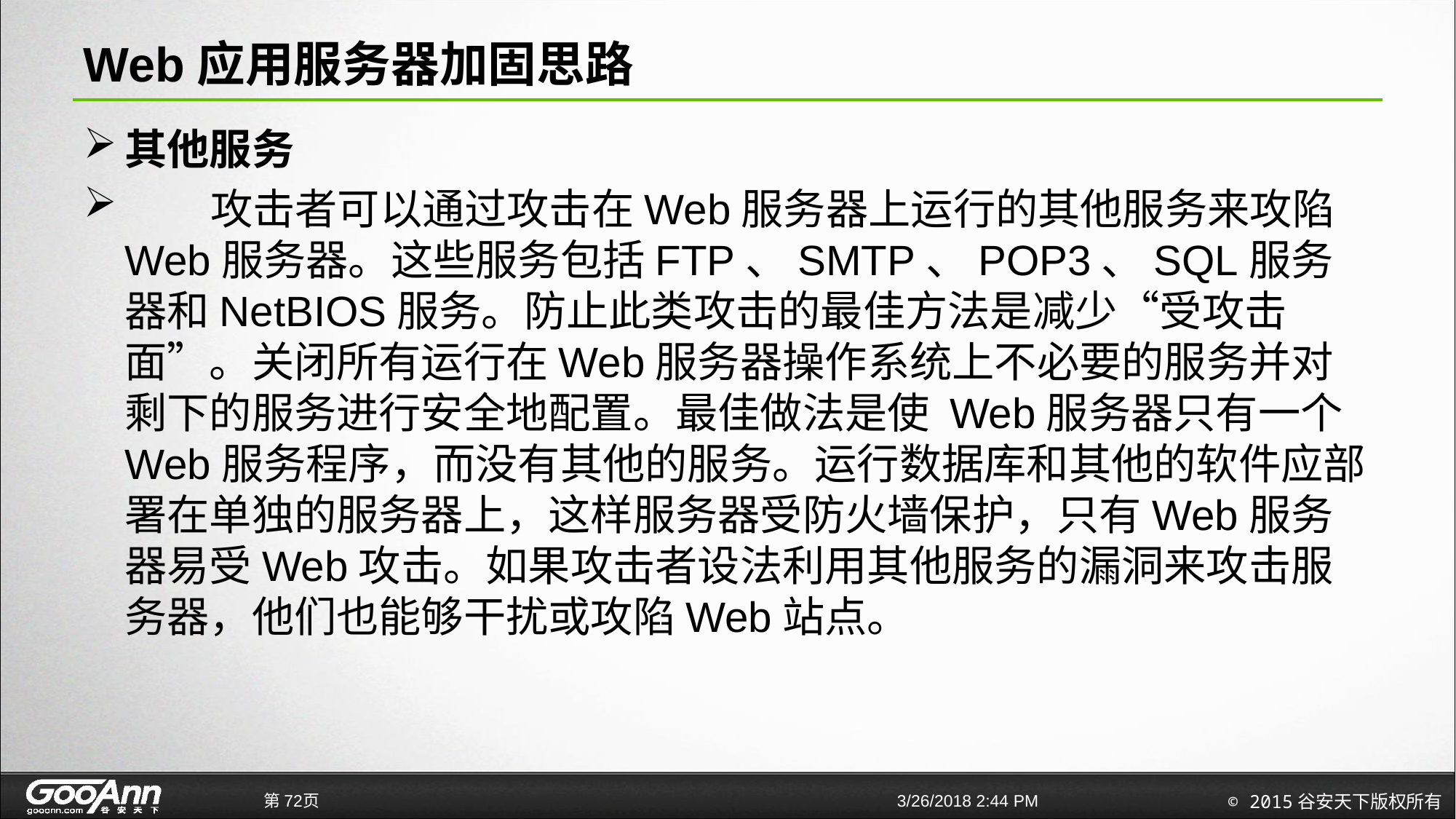

# Web应用服务器加固思路
其他服务
        攻击者可以通过攻击在Web服务器上运行的其他服务来攻陷Web服务器。这些服务包括FTP、SMTP、POP3、SQL服务器和NetBIOS服务。防止此类攻击的最佳方法是减少“受攻击面”。关闭所有运行在Web服务器操作系统上不必要的服务并对剩下的服务进行安全地配置。最佳做法是使 Web服务器只有一个Web服务程序，而没有其他的服务。运行数据库和其他的软件应部署在单独的服务器上，这样服务器受防火墙保护，只有Web服务器易受Web攻击。如果攻击者设法利用其他服务的漏洞来攻击服务器，他们也能够干扰或攻陷Web站点。